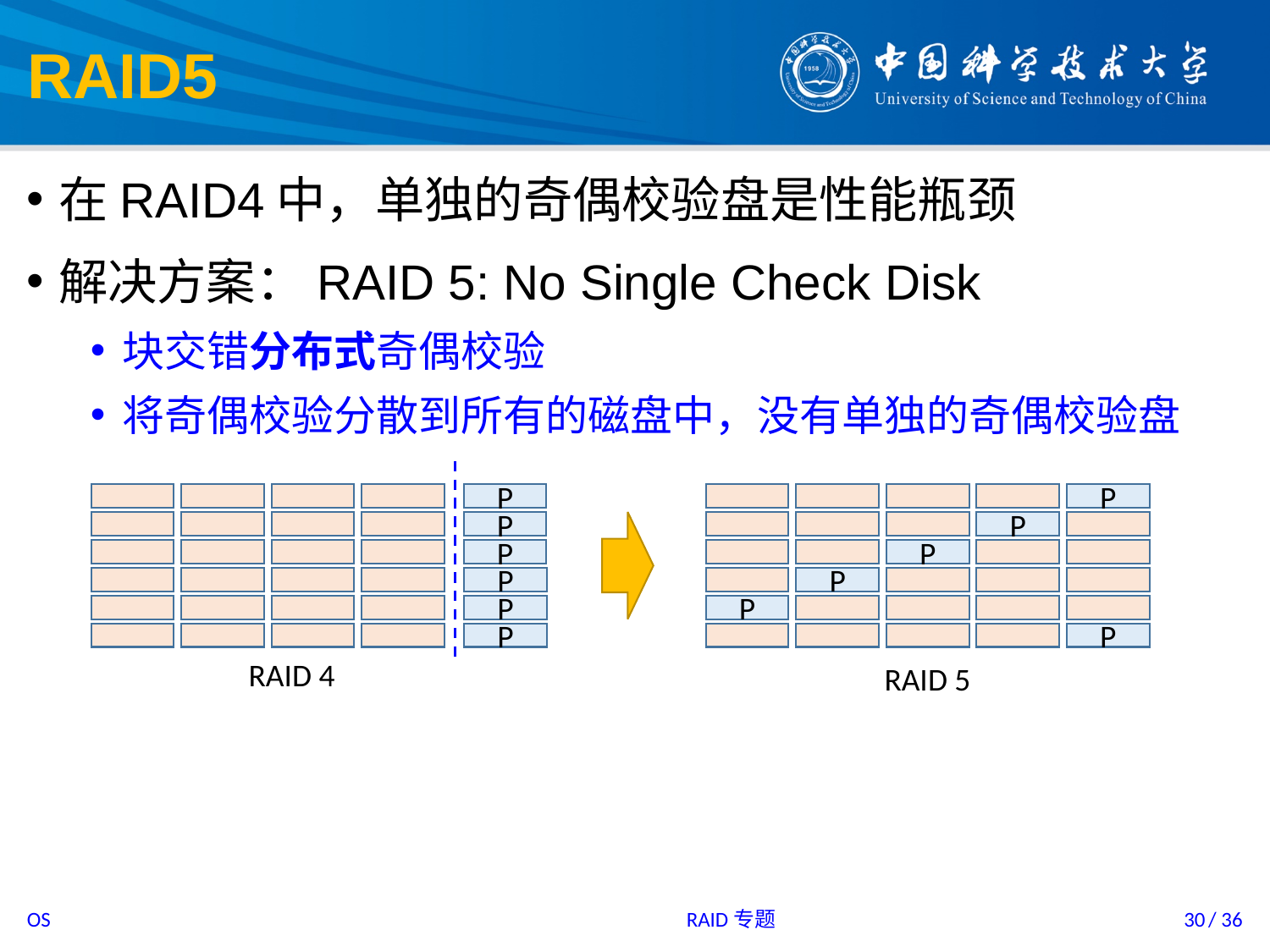

# RAID5
在RAID4中，单独的奇偶校验盘是性能瓶颈
解决方案：RAID 5: No Single Check Disk
块交错分布式奇偶校验
将奇偶校验分散到所有的磁盘中，没有单独的奇偶校验盘

P

P

P

P

P

P

P

P

P
P

P

P
RAID 4
RAID 5
RAID专题
30